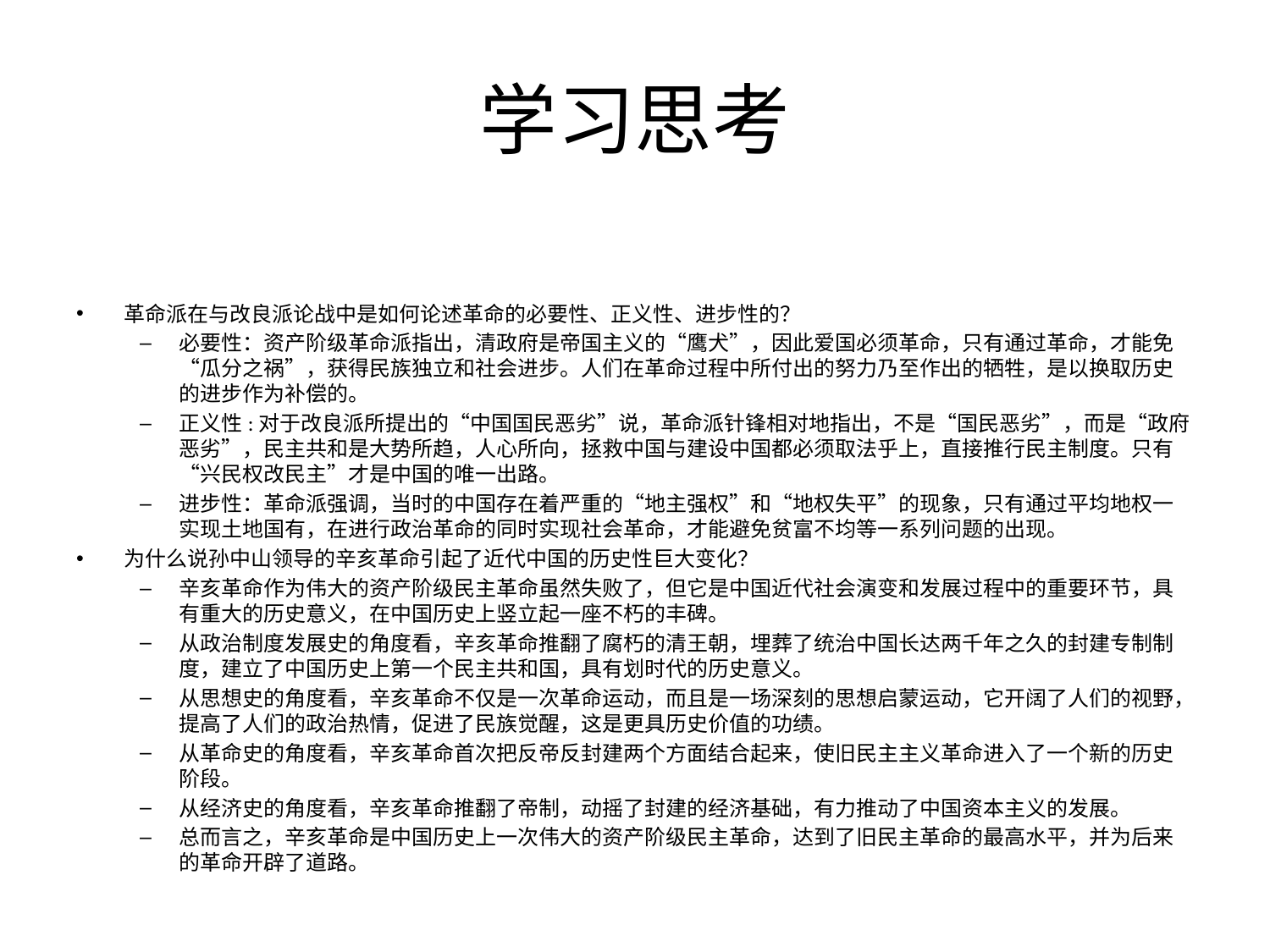

# 学习思考

革命派在与改良派论战中是如何论述革命的必要性、正义性、进步性的？
必要性：资产阶级革命派指出，清政府是帝国主义的“鹰犬”，因此爱国必须革命，只有通过革命，才能免“瓜分之祸”，获得民族独立和社会进步。人们在革命过程中所付出的努力乃至作出的牺牲，是以换取历史的进步作为补偿的。
正义性:对于改良派所提出的“中国国民恶劣”说，革命派针锋相对地指出，不是“国民恶劣”，而是“政府恶劣”，民主共和是大势所趋，人心所向，拯救中国与建设中国都必须取法乎上，直接推行民主制度。只有“兴民权改民主”才是中国的唯一出路。
进步性：革命派强调，当时的中国存在着严重的“地主强权”和“地权失平”的现象，只有通过平均地权一实现土地国有，在进行政治革命的同时实现社会革命，才能避免贫富不均等一系列问题的出现。
为什么说孙中山领导的辛亥革命引起了近代中国的历史性巨大变化？
辛亥革命作为伟大的资产阶级民主革命虽然失败了，但它是中国近代社会演变和发展过程中的重要环节，具有重大的历史意义，在中国历史上竖立起一座不朽的丰碑。
从政治制度发展史的角度看，辛亥革命推翻了腐朽的清王朝，埋葬了统治中国长达两千年之久的封建专制制度，建立了中国历史上第一个民主共和国，具有划时代的历史意义。
从思想史的角度看，辛亥革命不仅是一次革命运动，而且是一场深刻的思想启蒙运动，它开阔了人们的视野，提高了人们的政治热情，促进了民族觉醒，这是更具历史价值的功绩。
从革命史的角度看，辛亥革命首次把反帝反封建两个方面结合起来，使旧民主主义革命进入了一个新的历史阶段。
从经济史的角度看，辛亥革命推翻了帝制，动摇了封建的经济基础，有力推动了中国资本主义的发展。
总而言之，辛亥革命是中国历史上一次伟大的资产阶级民主革命，达到了旧民主革命的最高水平，并为后来的革命开辟了道路。